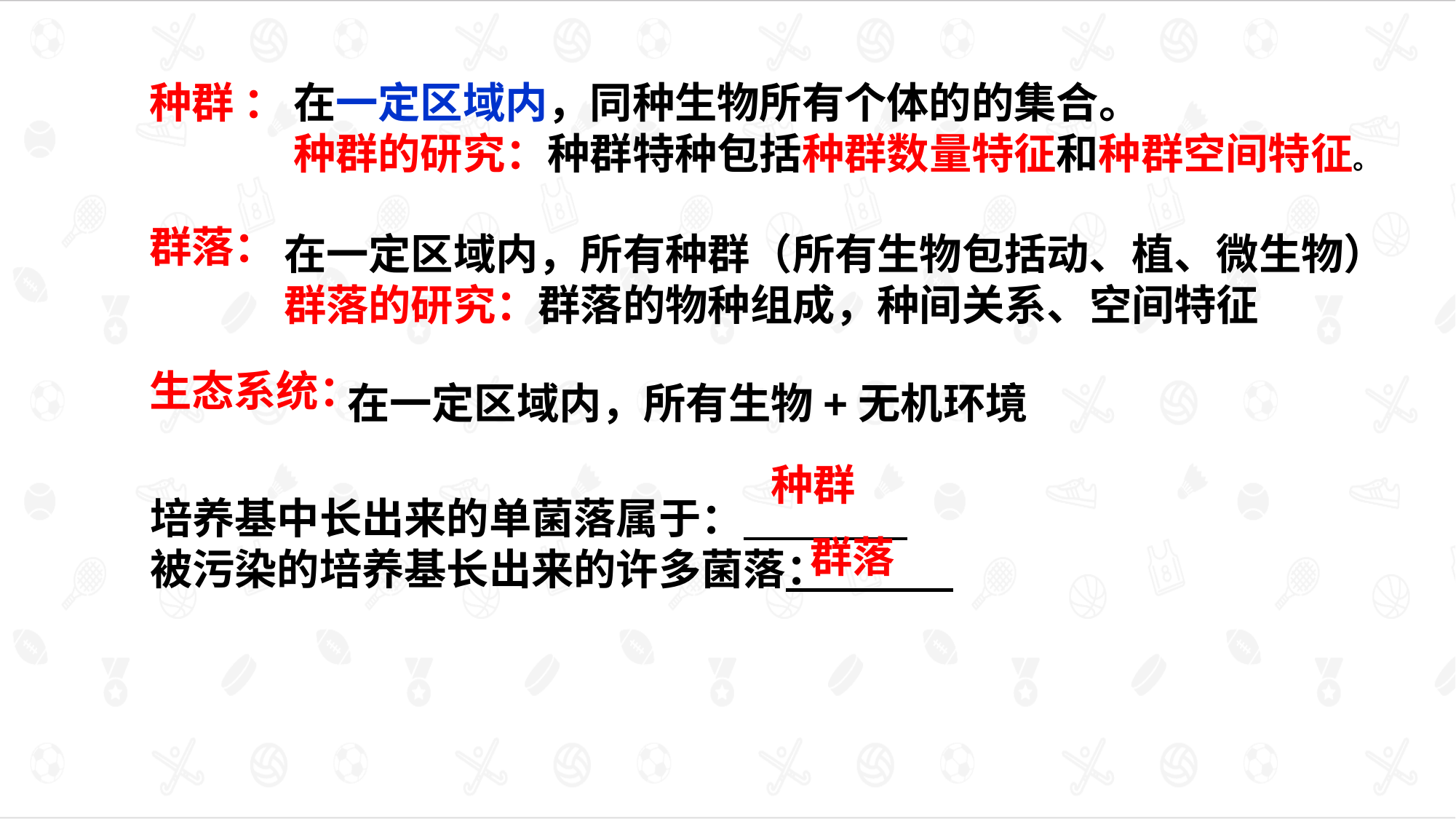

种群 ：

群落：

生态系统：

在一定区域内，同种生物所有个体的的集合。
种群的研究：种群特种包括种群数量特征和种群空间特征。
在一定区域内，所有种群（所有生物包括动、植、微生物）
群落的研究：群落的物种组成，种间关系、空间特征
在一定区域内，所有生物+无机环境
种群
   群落
培养基中长出来的单菌落属于：
被污染的培养基长出来的许多菌落：